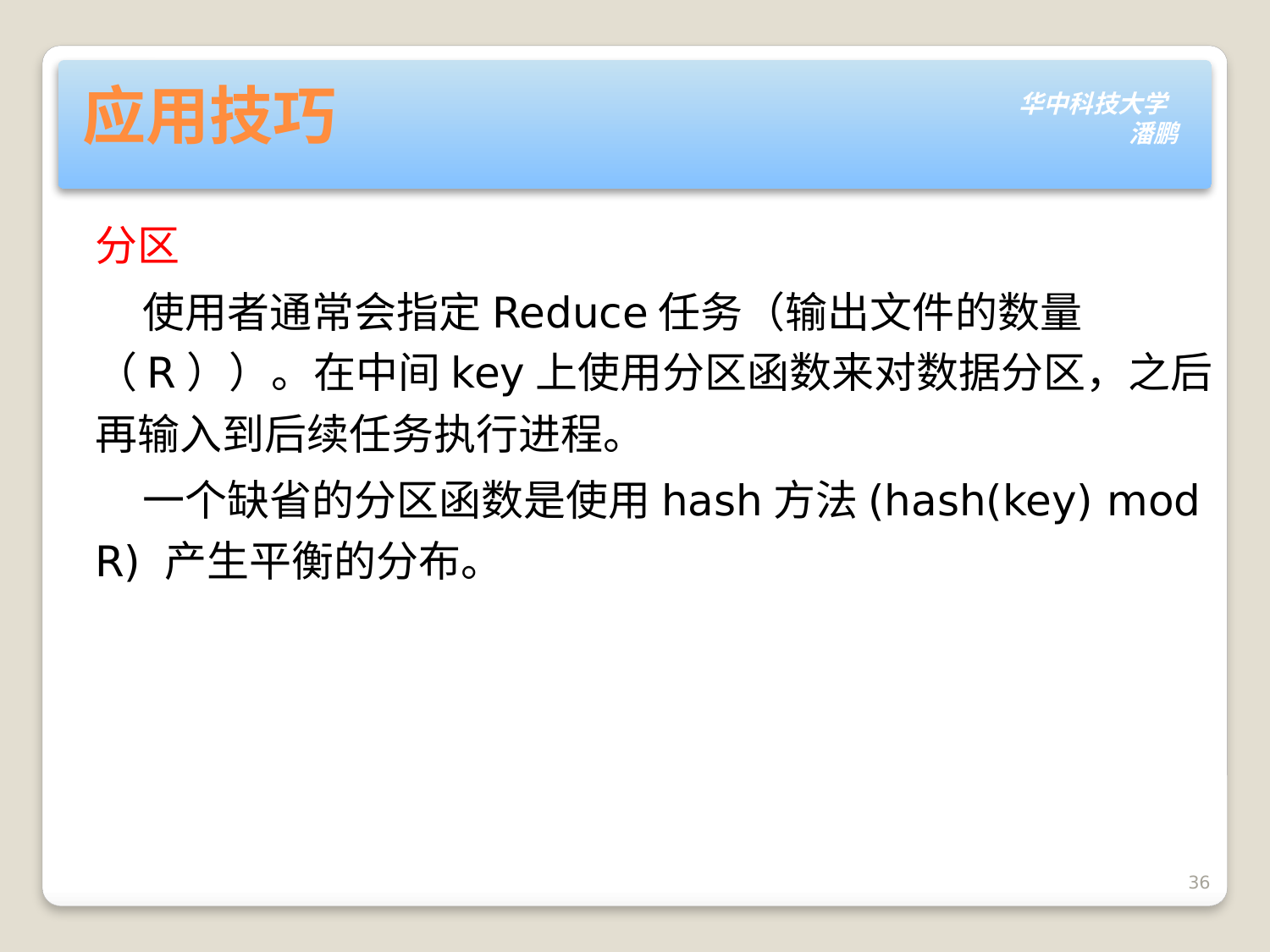

# 应用技巧
分区
    使用者通常会指定Reduce任务（输出文件的数量（R））。在中间key上使用分区函数来对数据分区，之后再输入到后续任务执行进程。
    一个缺省的分区函数是使用hash方法(hash(key) mod R) 产生平衡的分布。
36